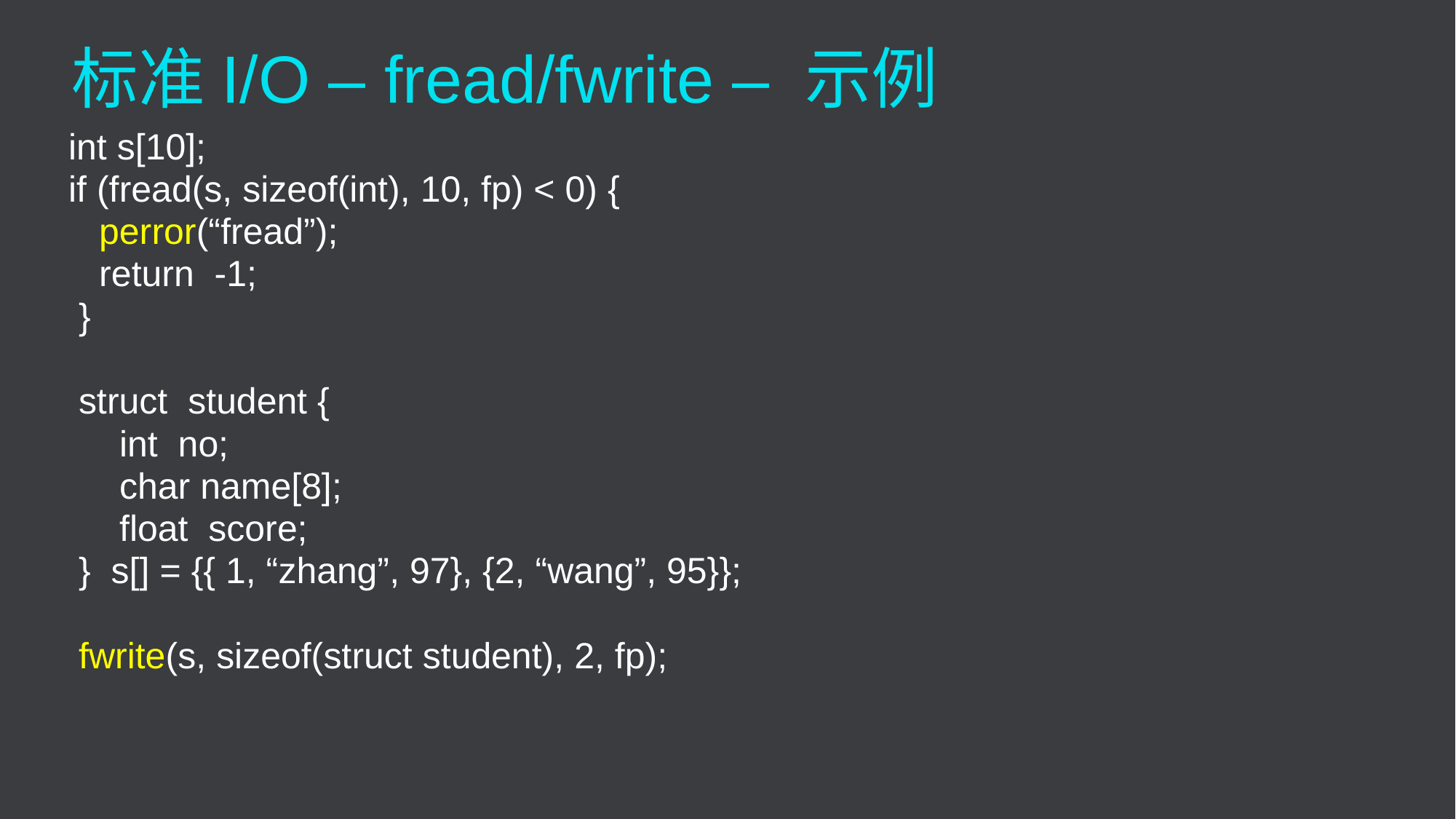

标准I/O – fread/fwrite – 示例
  int s[10];
  if (fread(s, sizeof(int), 10, fp) < 0) {
     perror(“fread”);
     return  -1;
   }

   struct  student {
       int  no;
       char name[8];
       float  score;
   }  s[] = {{ 1, “zhang”, 97}, {2, “wang”, 95}};

   fwrite(s, sizeof(struct student), 2, fp);